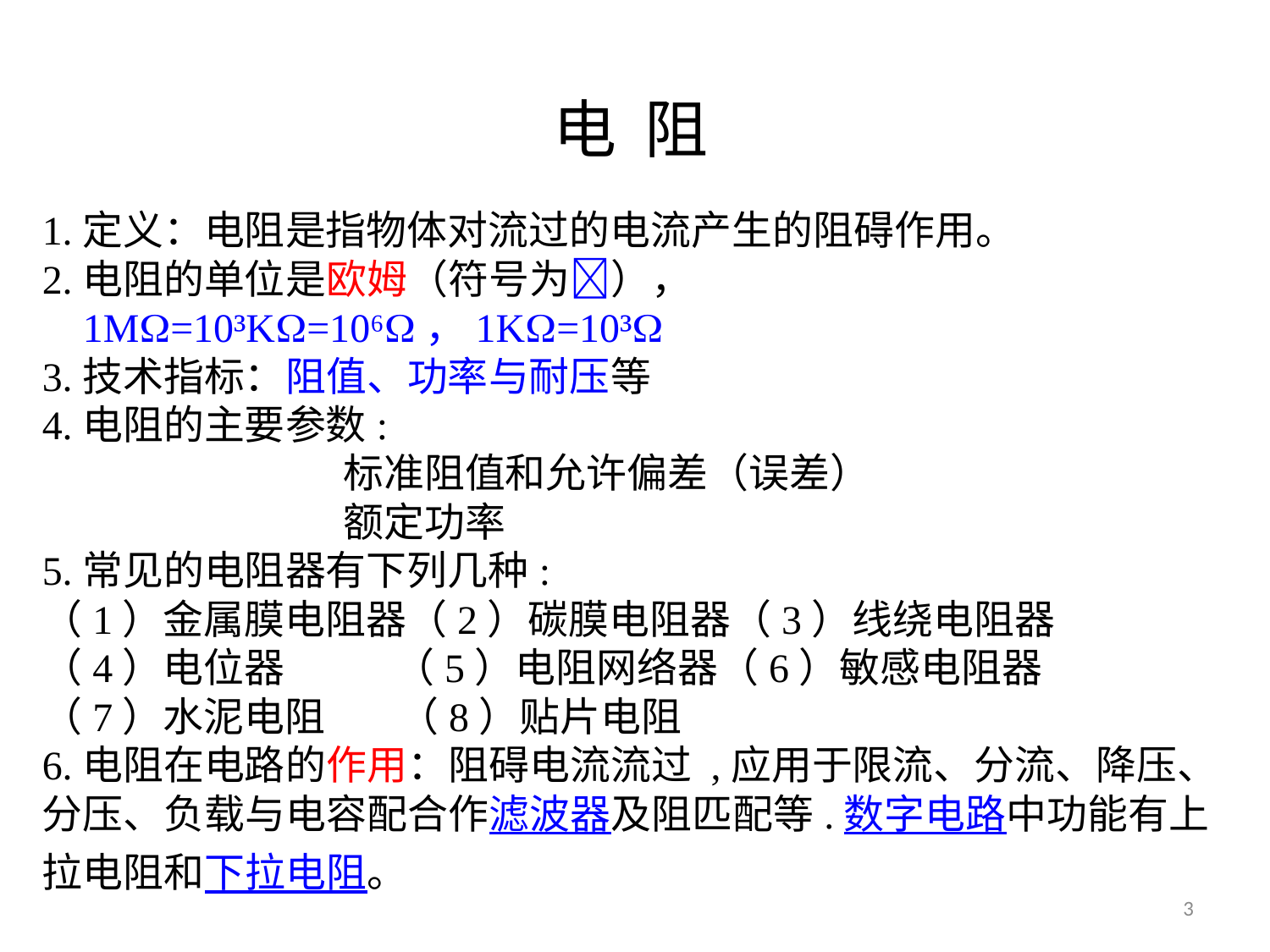

电  阻
1.定义：电阻是指物体对流过的电流产生的阻碍作用。
2.电阻的单位是欧姆（符号为Ω），
    1MΩ=10³KΩ=10⁶Ω，1KΩ=10³Ω
3.技术指标：阻值、功率与耐压等
4.电阻的主要参数:
                                标准阻值和允许偏差（误差）
                                额定功率
5.常见的电阻器有下列几种:
（1）金属膜电阻器（2）碳膜电阻器（3）线绕电阻器                    （4）电位器            （5）电阻网络器（6）敏感电阻器
（7）水泥电阻        （8）贴片电阻
6.电阻在电路的作用：阻碍电流流过 ,应用于限流、分流、降压、分压、负载与电容配合作滤波器及阻匹配等.数字电路中功能有上拉电阻和下拉电阻。
3